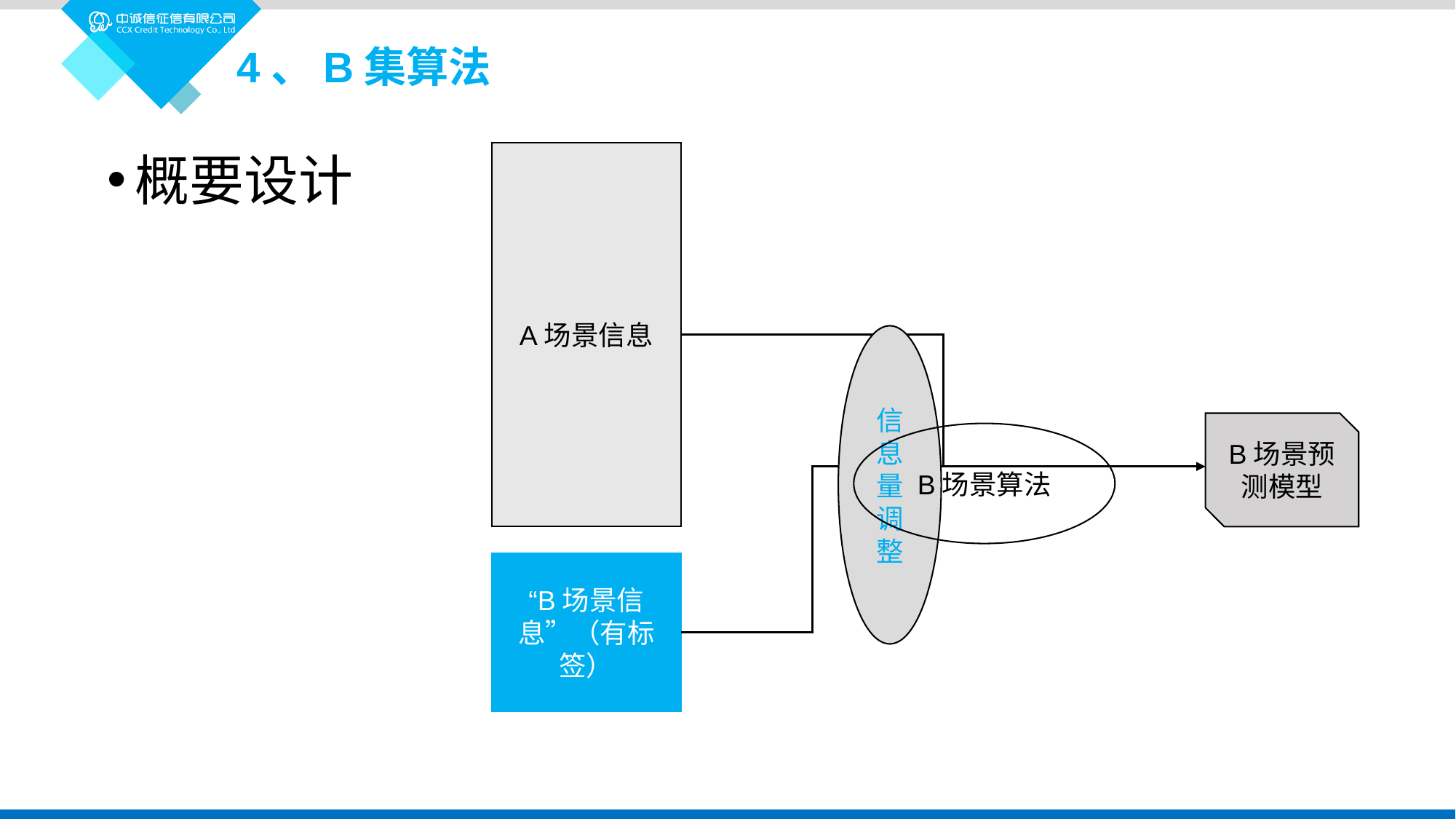

4、B集算法
概要设计
A场景信息
信息量调整
B场景预测模型
B场景算法
“B场景信息”（有标签）